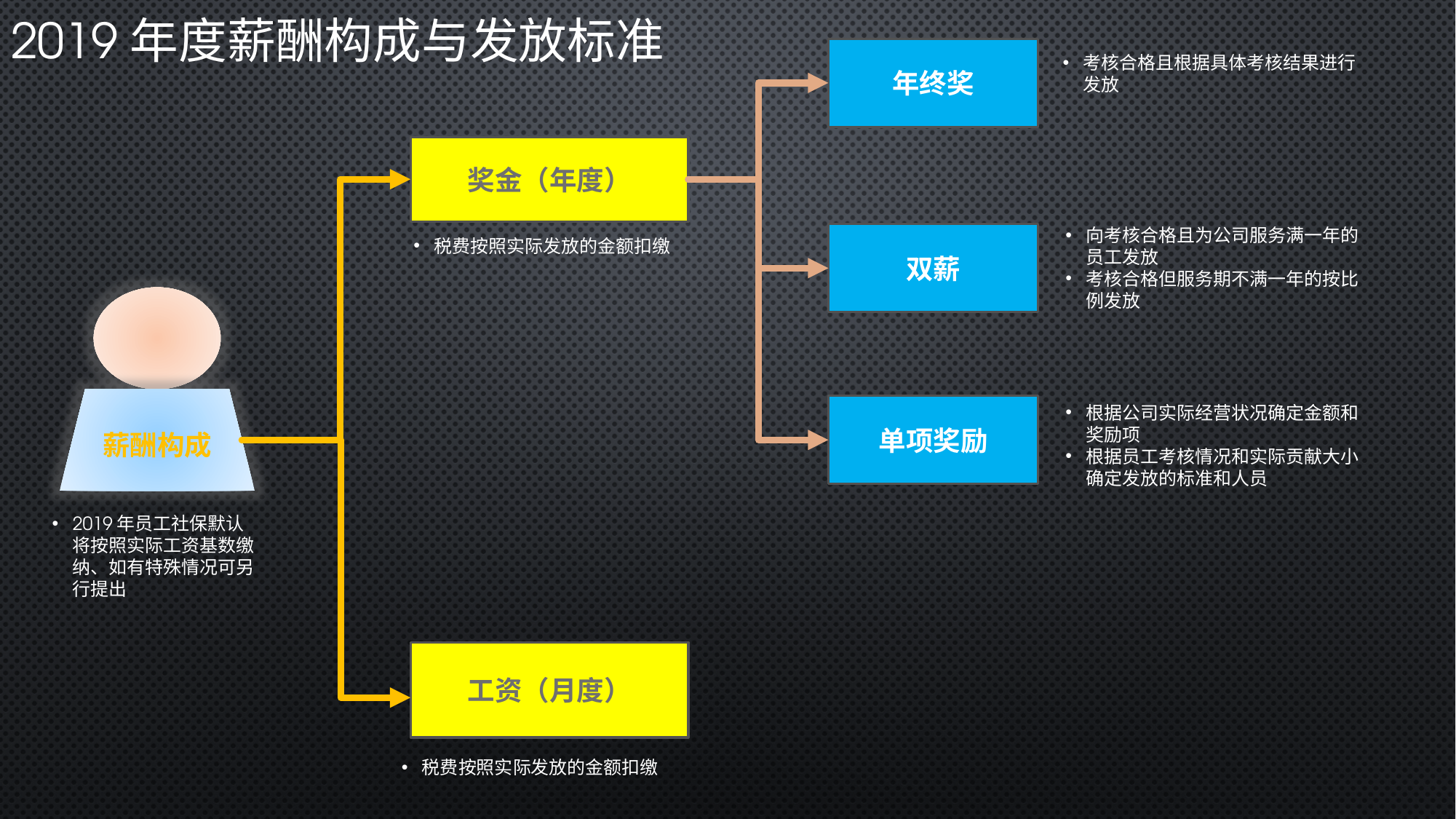

# 2019年度薪酬构成与发放标准
年终奖
考核合格且根据具体考核结果进行发放
奖金（年度）
向考核合格且为公司服务满一年的员工发放
考核合格但服务期不满一年的按比例发放
双薪
税费按照实际发放的金额扣缴

薪酬构成
单项奖励
根据公司实际经营状况确定金额和奖励项
根据员工考核情况和实际贡献大小确定发放的标准和人员
2019年员工社保默认将按照实际工资基数缴纳、如有特殊情况可另行提出
工资（月度）
税费按照实际发放的金额扣缴